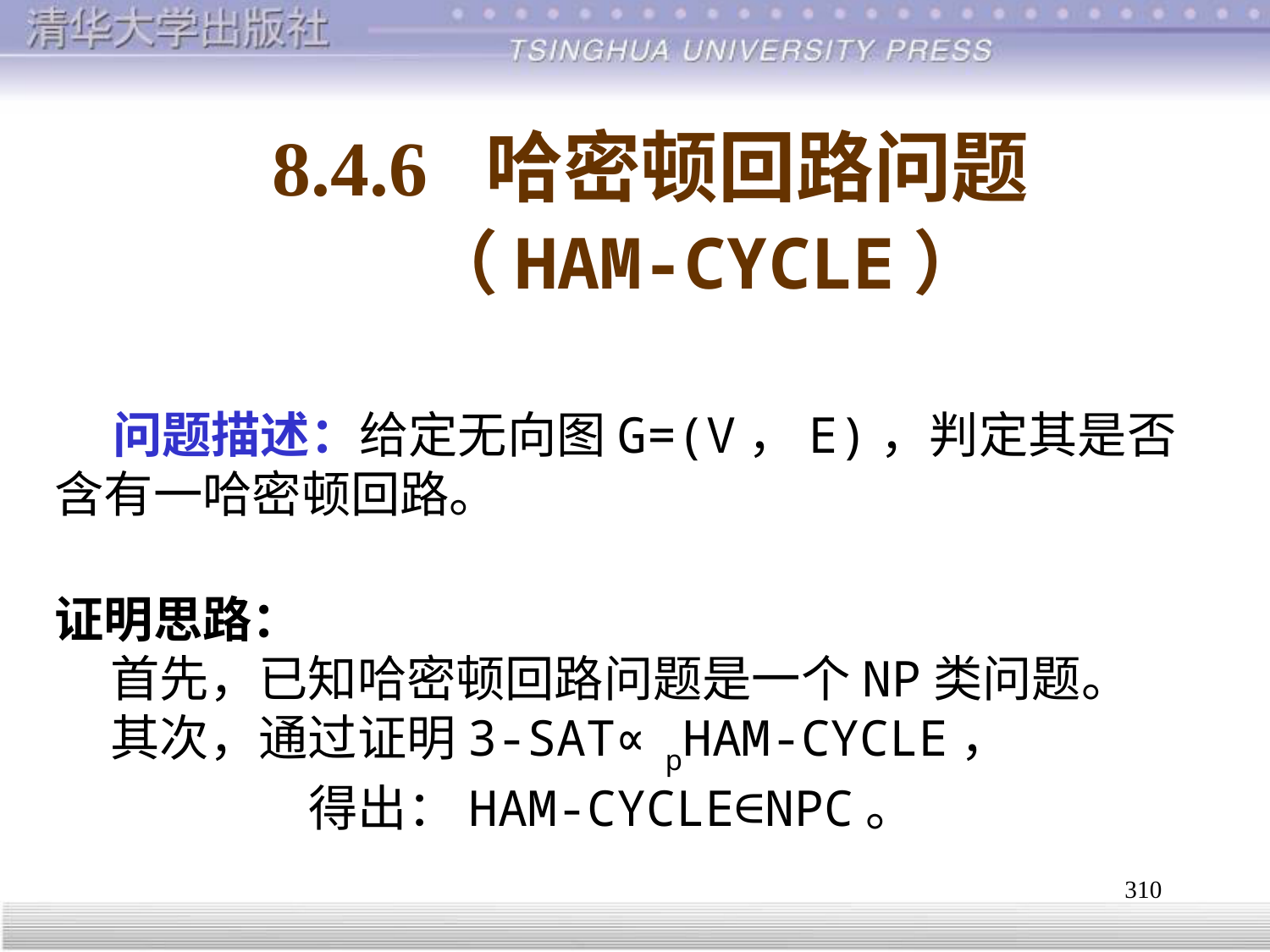

# 8.4.6  哈密顿回路问题 （HAM-CYCLE）
     问题描述：给定无向图G=(V，E)，判定其是否含有一哈密顿回路。
证明思路：
    首先，已知哈密顿回路问题是一个NP类问题。
    其次，通过证明3-SAT∝pHAM-CYCLE，
		得出：HAM-CYCLE∈NPC。
310